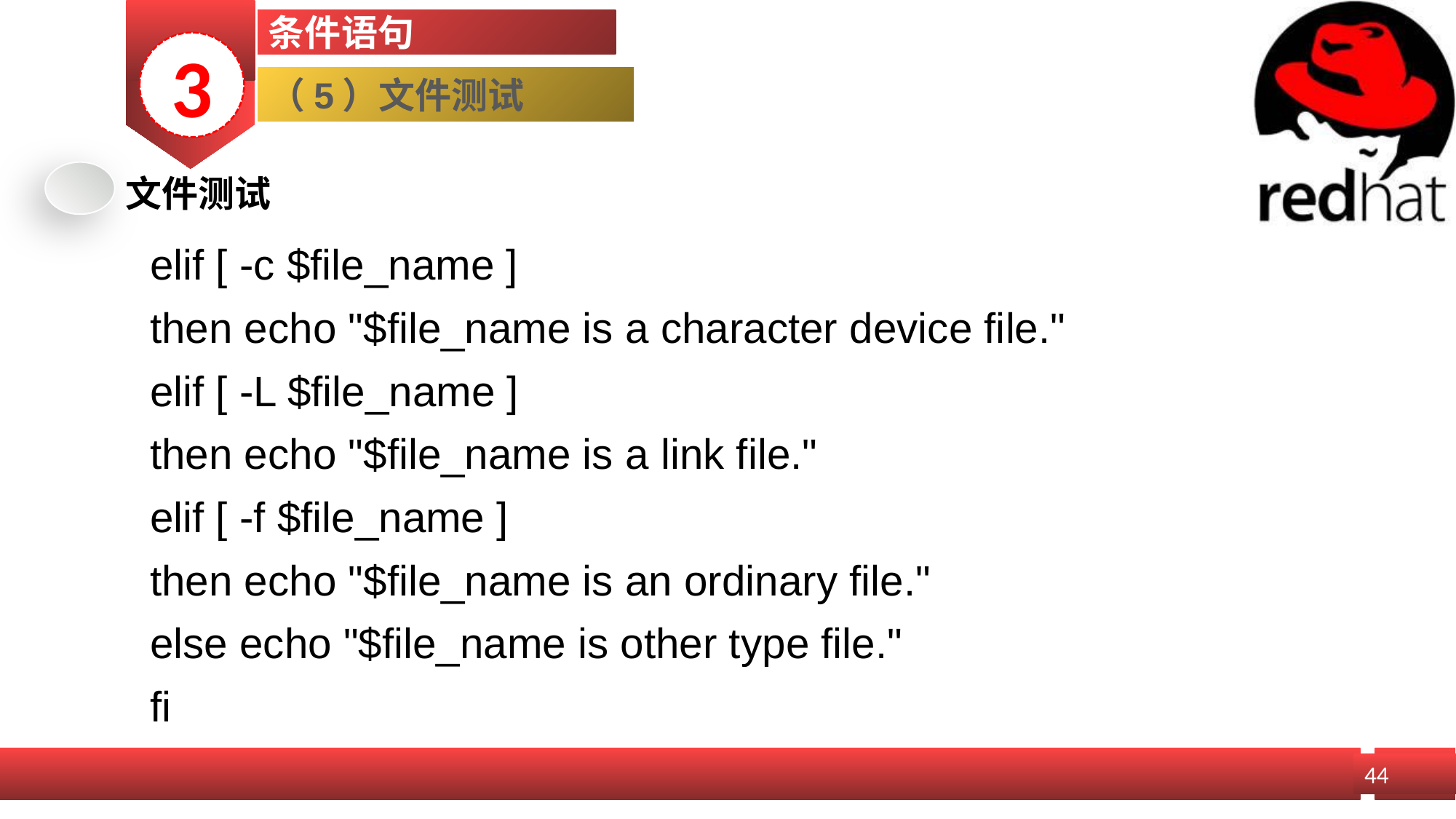

条件语句
3
（5）文件测试

文件测试
elif [ -c $file_name ]
then echo "$file_name is a character device file."
elif [ -L $file_name ]
then echo "$file_name is a link file."
elif [ -f $file_name ]
then echo "$file_name is an ordinary file."
else echo "$file_name is other type file."
fi